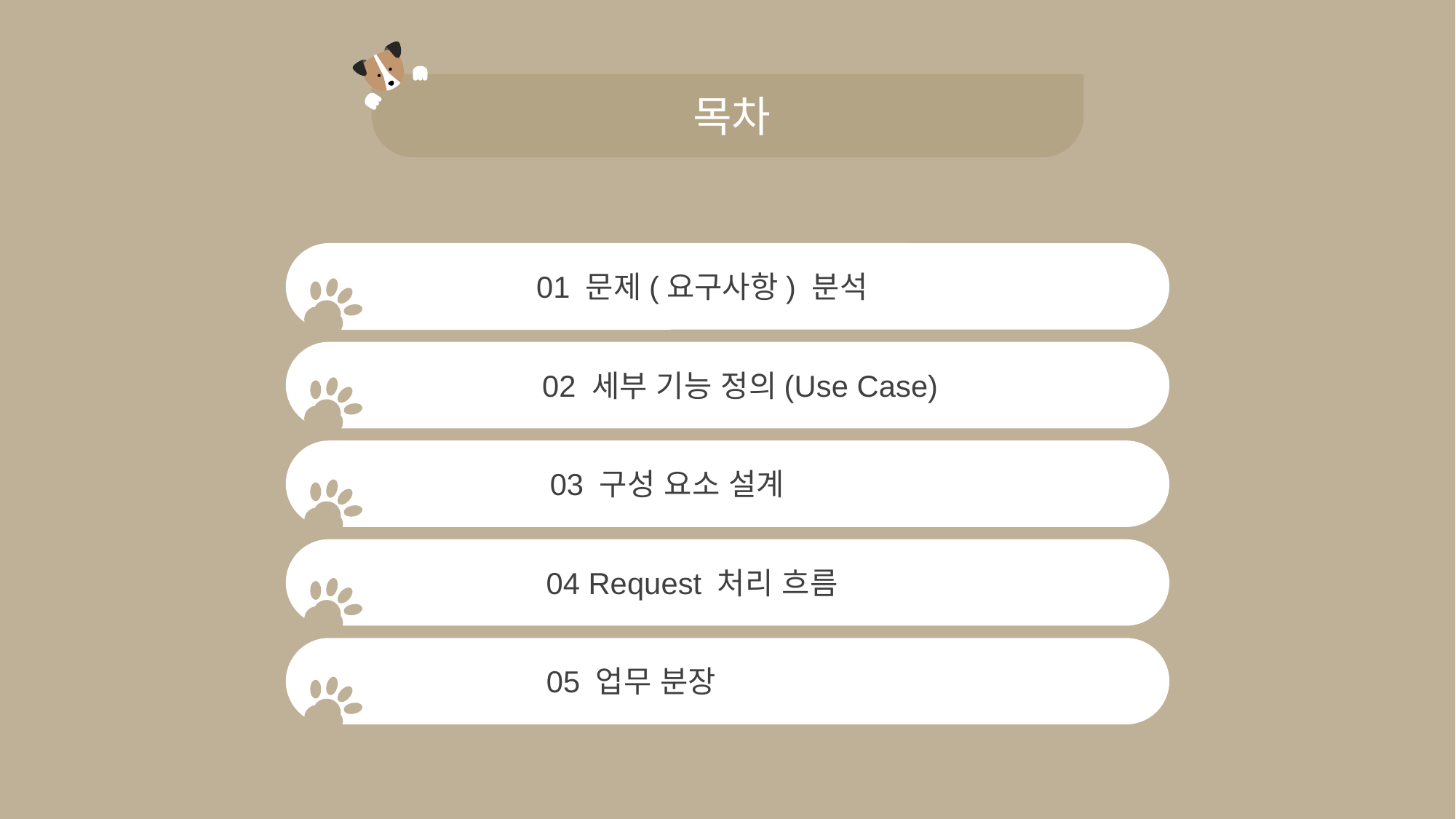

목차

01 문제(요구사항) 분석

02 세부 기능 정의(Use Case)

03 구성 요소 설계

04 Request 처리 흐름

05 업무 분장